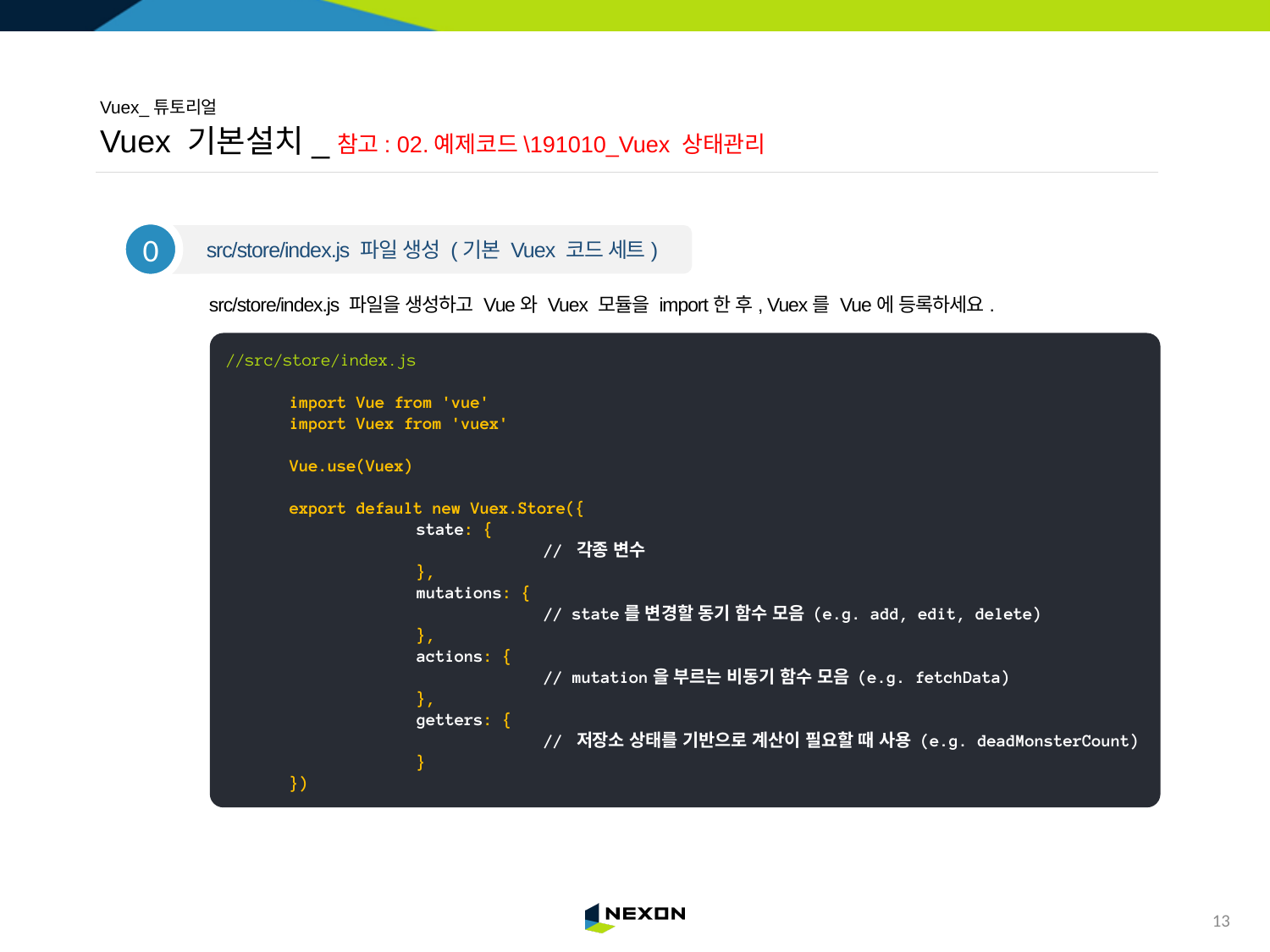

# Vuex_튜토리얼 Vuex 기본설치_참고: 02.예제코드\191010_Vuex 상태관리
0
src/store/index.js 파일 생성 (기본 Vuex 코드 세트)
src/store/index.js 파일을 생성하고 Vue와 Vuex 모듈을 import한 후, Vuex를 Vue에 등록하세요.
//src/store/index.js

import Vue from 'vue'
import Vuex from 'vuex'

Vue.use(Vuex)

export default new Vuex.Store({
	state: {
		// 각종 변수
	},
	mutations: {
		// state를 변경할 동기 함수 모음 (e.g. add, edit, delete)
	},
	actions: {
		// mutation을 부르는 비동기 함수 모음 (e.g. fetchData)
	},
	getters: {
		// 저장소 상태를 기반으로 계산이 필요할 때 사용 (e.g. deadMonsterCount)
	}
})
13